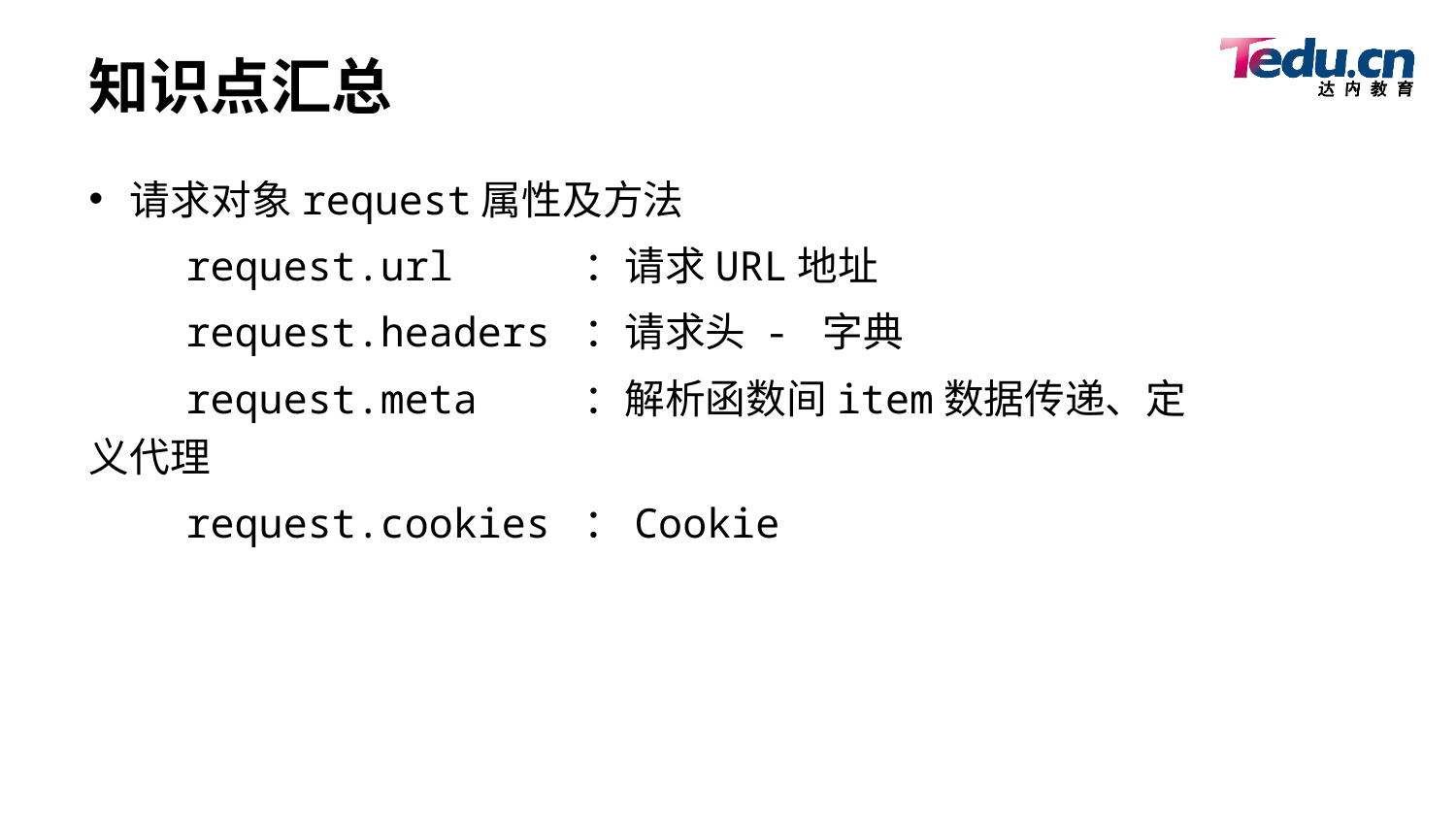

# 知识点汇总
请求对象request属性及方法
    request.url     ：请求URL地址
    request.headers ：请求头 - 字典
    request.meta    ：解析函数间item数据传递、定义代理
    request.cookies ：Cookie